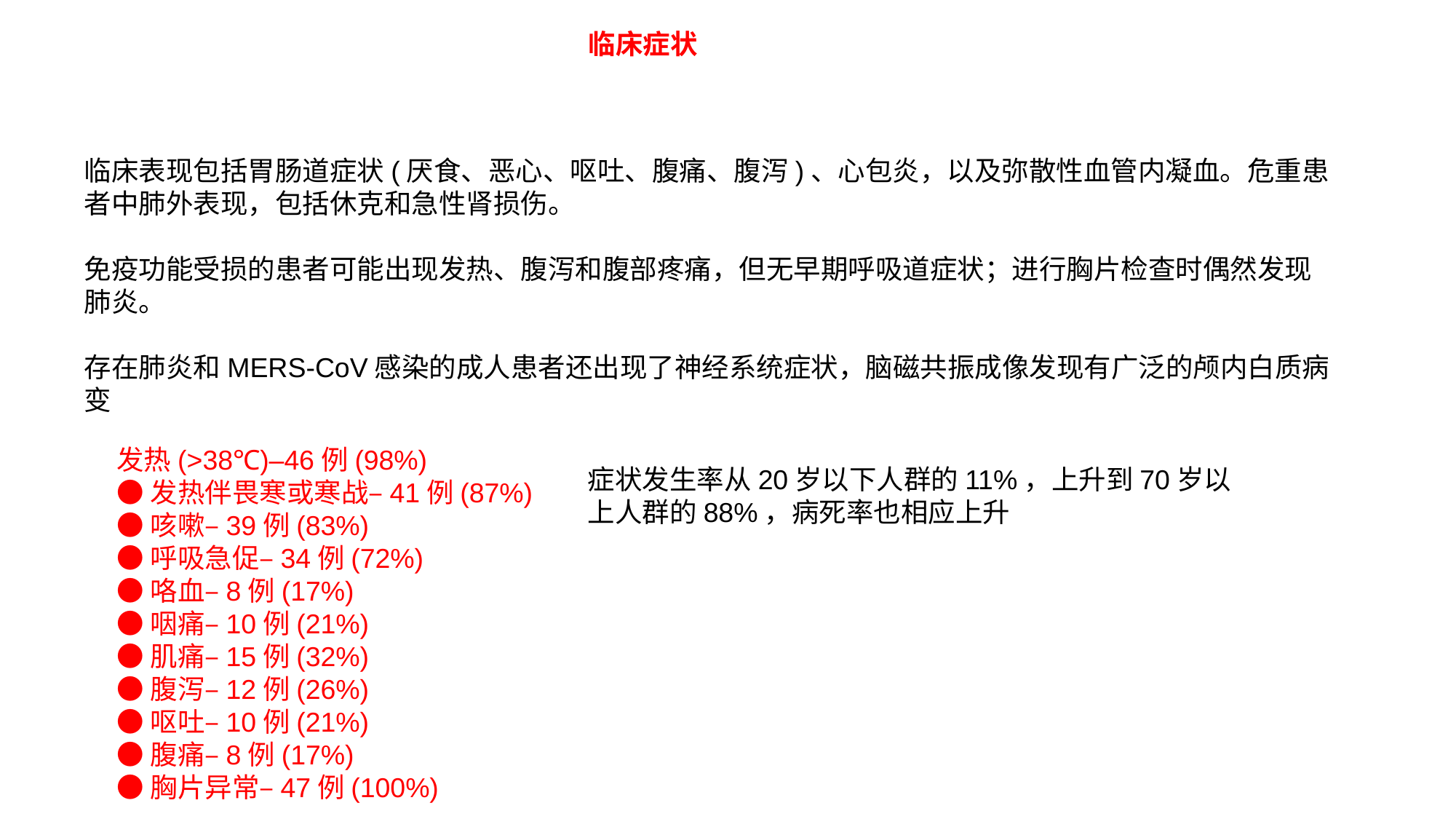

临床症状
临床表现包括胃肠道症状(厌食、恶心、呕吐、腹痛、腹泻)、心包炎，以及弥散性血管内凝血。危重患者中肺外表现，包括休克和急性肾损伤。

免疫功能受损的患者可能出现发热、腹泻和腹部疼痛，但无早期呼吸道症状；进行胸片检查时偶然发现肺炎。

存在肺炎和MERS-CoV感染的成人患者还出现了神经系统症状，脑磁共振成像发现有广泛的颅内白质病变

发热(>38℃)–46例(98%)
●发热伴畏寒或寒战–41例(87%)
●咳嗽–39例(83%)
●呼吸急促–34例(72%)
●咯血–8例(17%)
●咽痛–10例(21%)
●肌痛–15例(32%)
●腹泻–12例(26%)
●呕吐–10例(21%)
●腹痛–8例(17%)
●胸片异常–47例(100%)
症状发生率从20岁以下人群的11%，上升到70岁以上人群的88%，病死率也相应上升